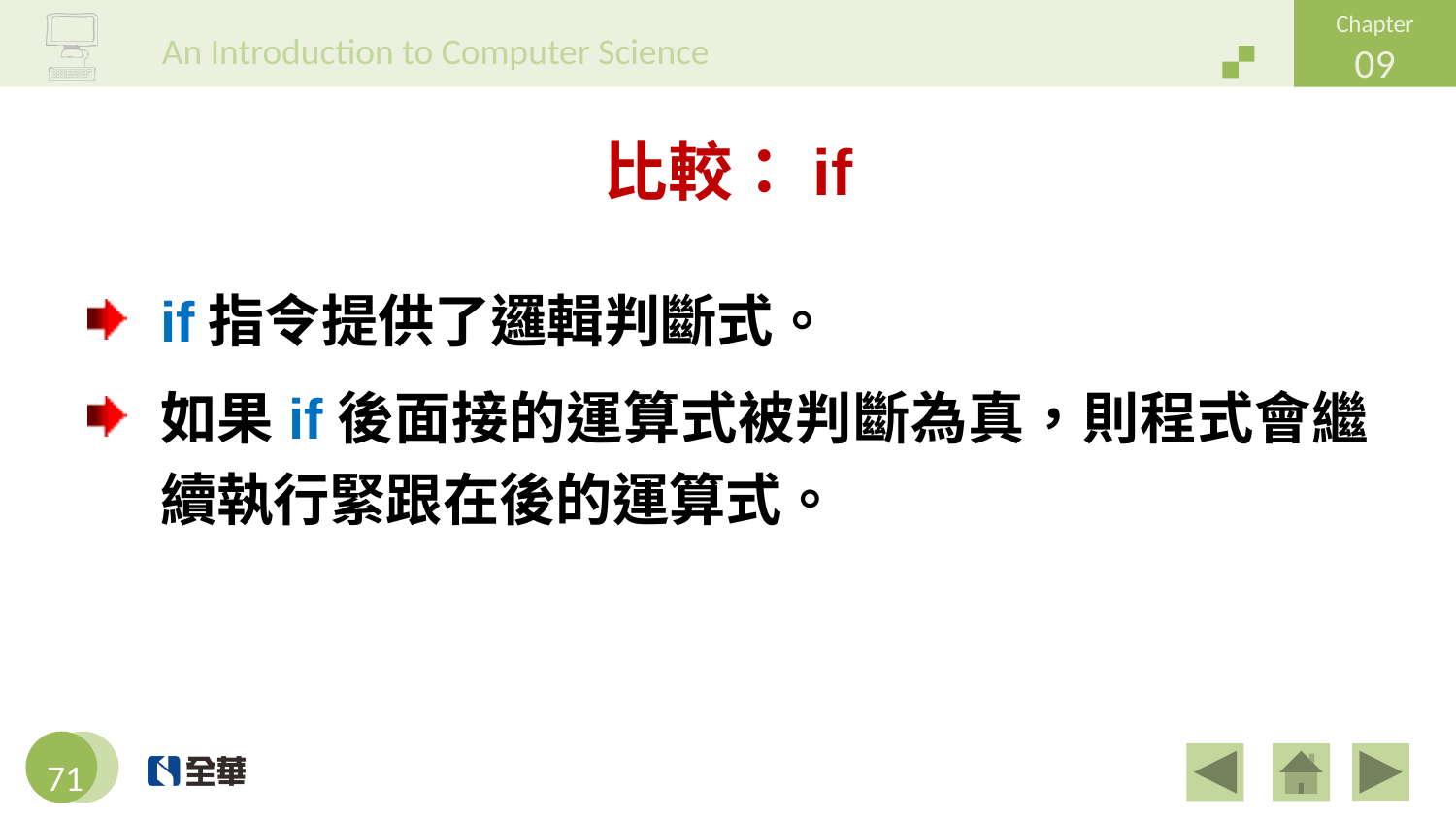

# 比較：if
if指令提供了邏輯判斷式。
如果if後面接的運算式被判斷為真，則程式會繼續執行緊跟在後的運算式。